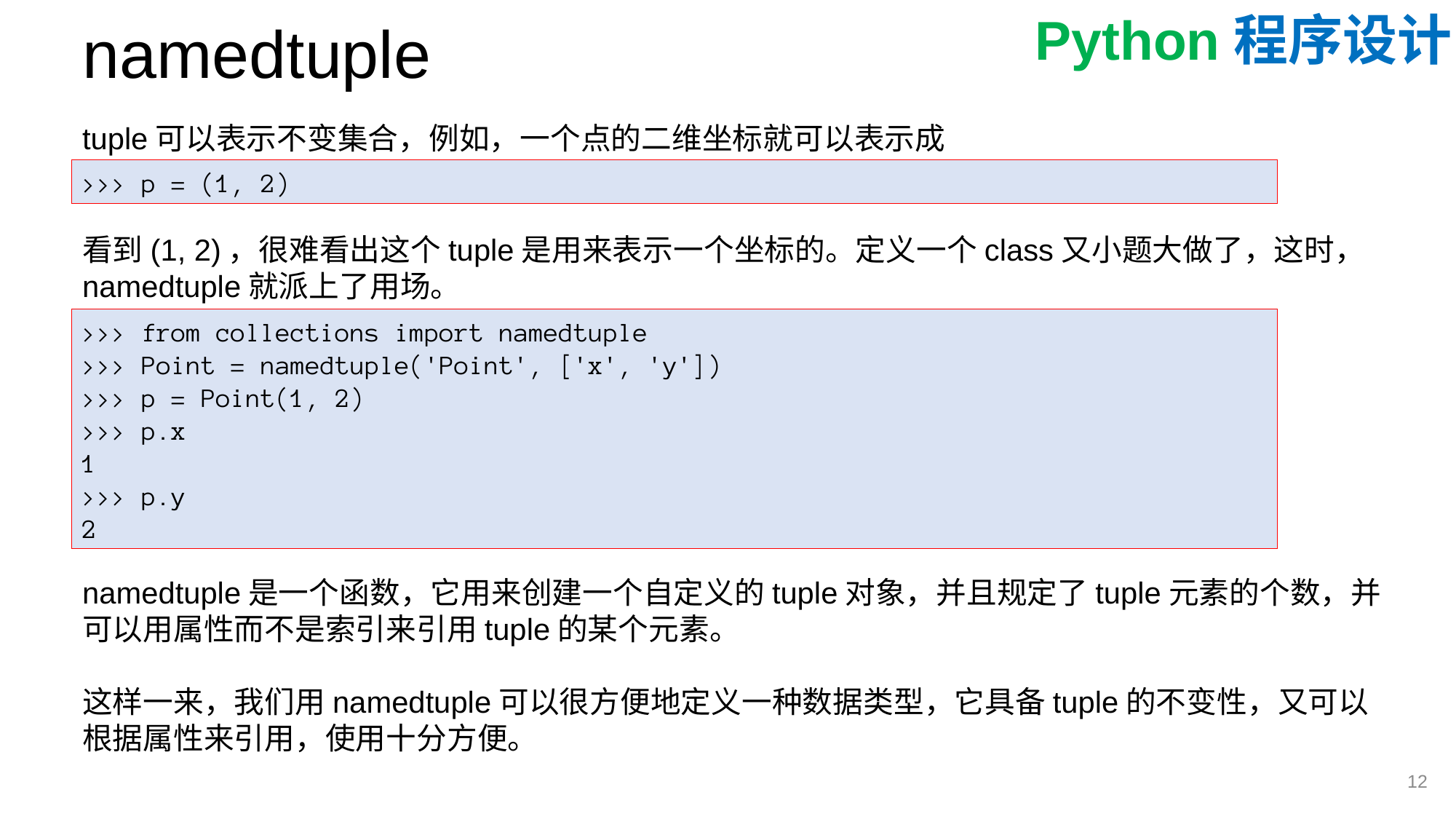

# namedtuple
tuple可以表示不变集合，例如，一个点的二维坐标就可以表示成
>>> p = (1, 2)
看到(1, 2)，很难看出这个tuple是用来表示一个坐标的。定义一个class又小题大做了，这时，namedtuple就派上了用场。
>>> from collections import namedtuple
>>> Point = namedtuple('Point', ['x', 'y'])
>>> p = Point(1, 2)
>>> p.x
1
>>> p.y
2
namedtuple是一个函数，它用来创建一个自定义的tuple对象，并且规定了tuple元素的个数，并可以用属性而不是索引来引用tuple的某个元素。

这样一来，我们用namedtuple可以很方便地定义一种数据类型，它具备tuple的不变性，又可以根据属性来引用，使用十分方便。
12